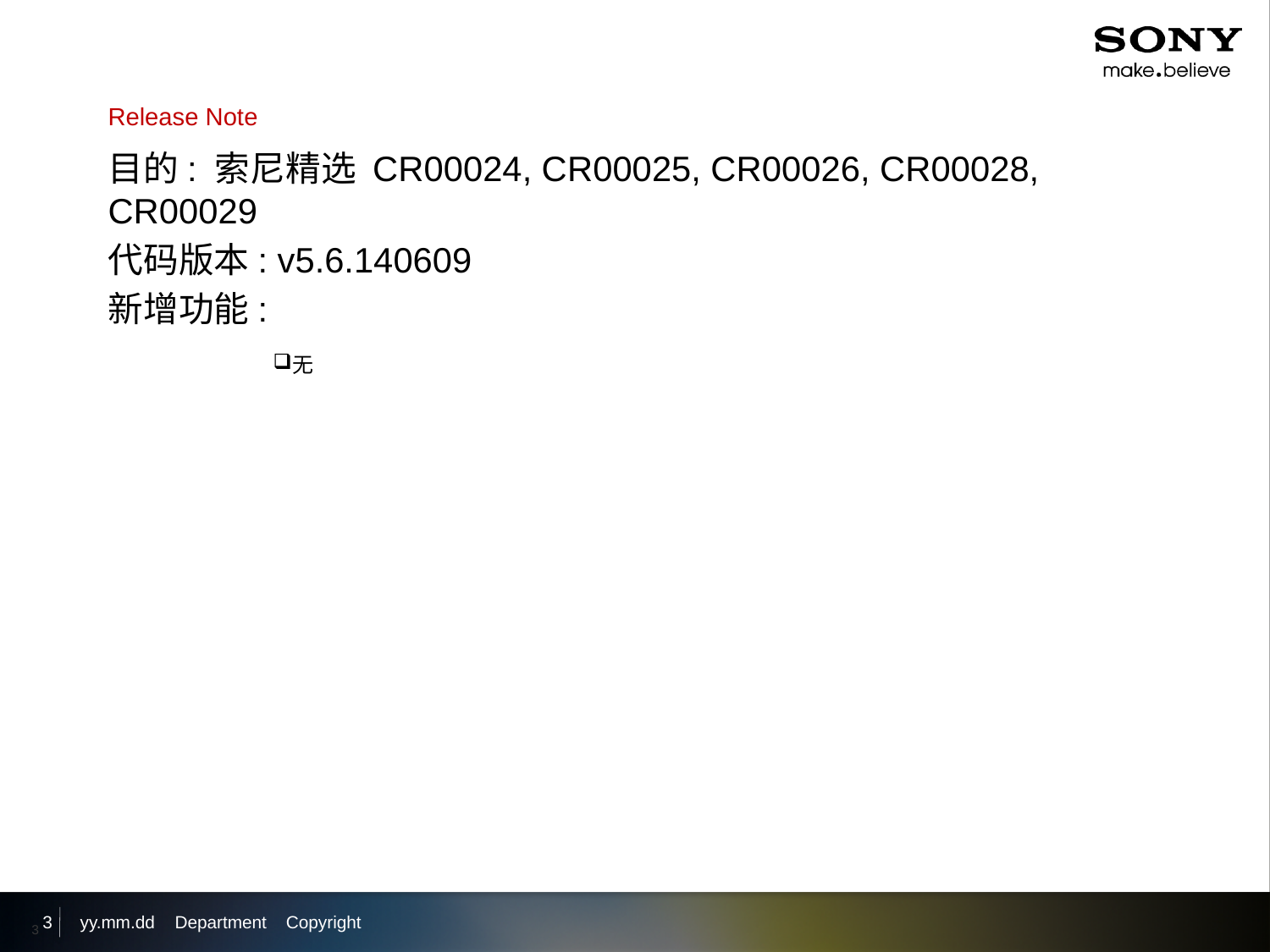

Release Note

目的: 索尼精选 CR00024, CR00025, CR00026, CR00028, CR00029
代码版本: v5.6.140609
新增功能:
无

3
yy.mm.dd
Department    Copyright